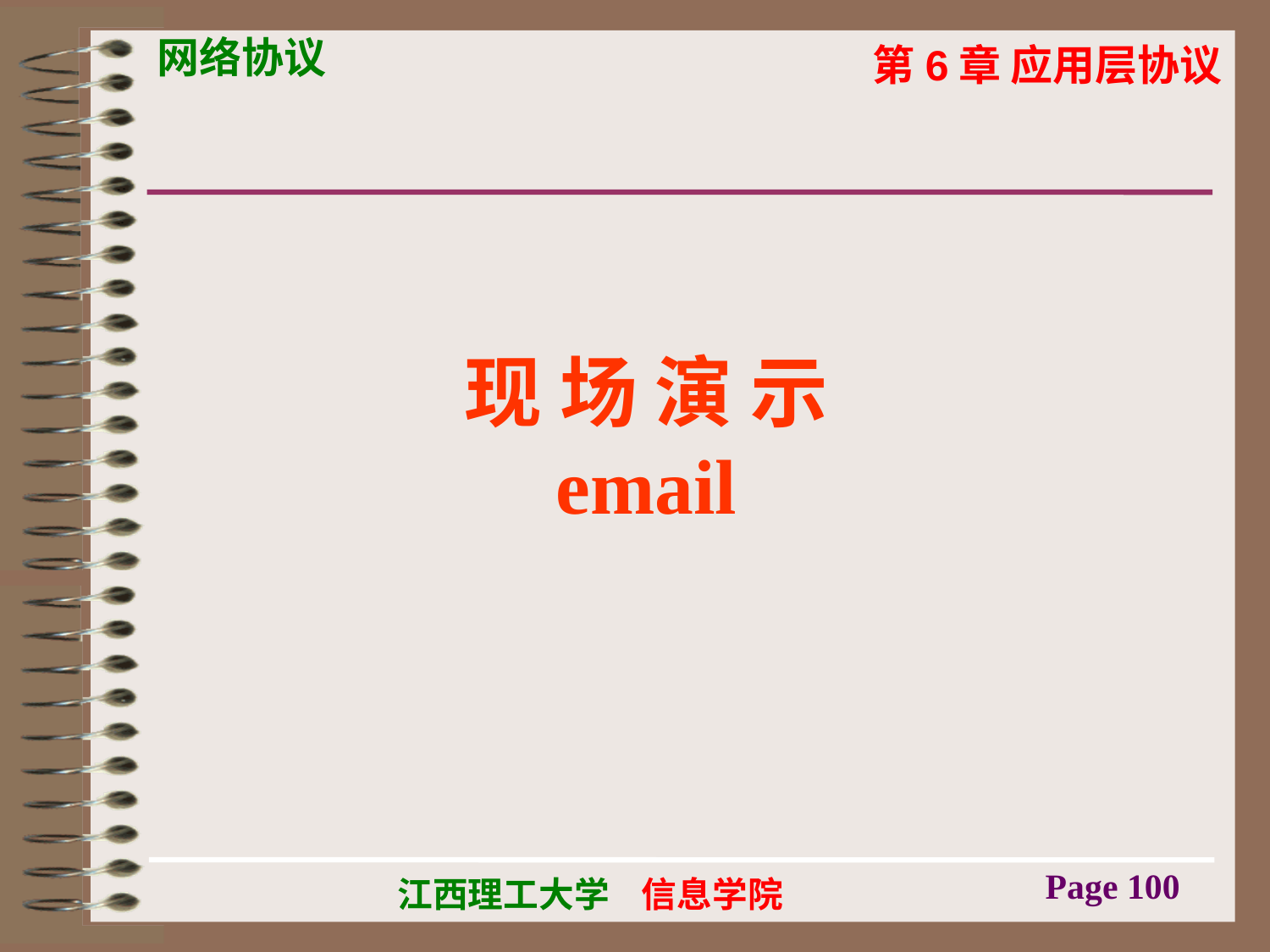

# 现 场 演 示 email
Page 100